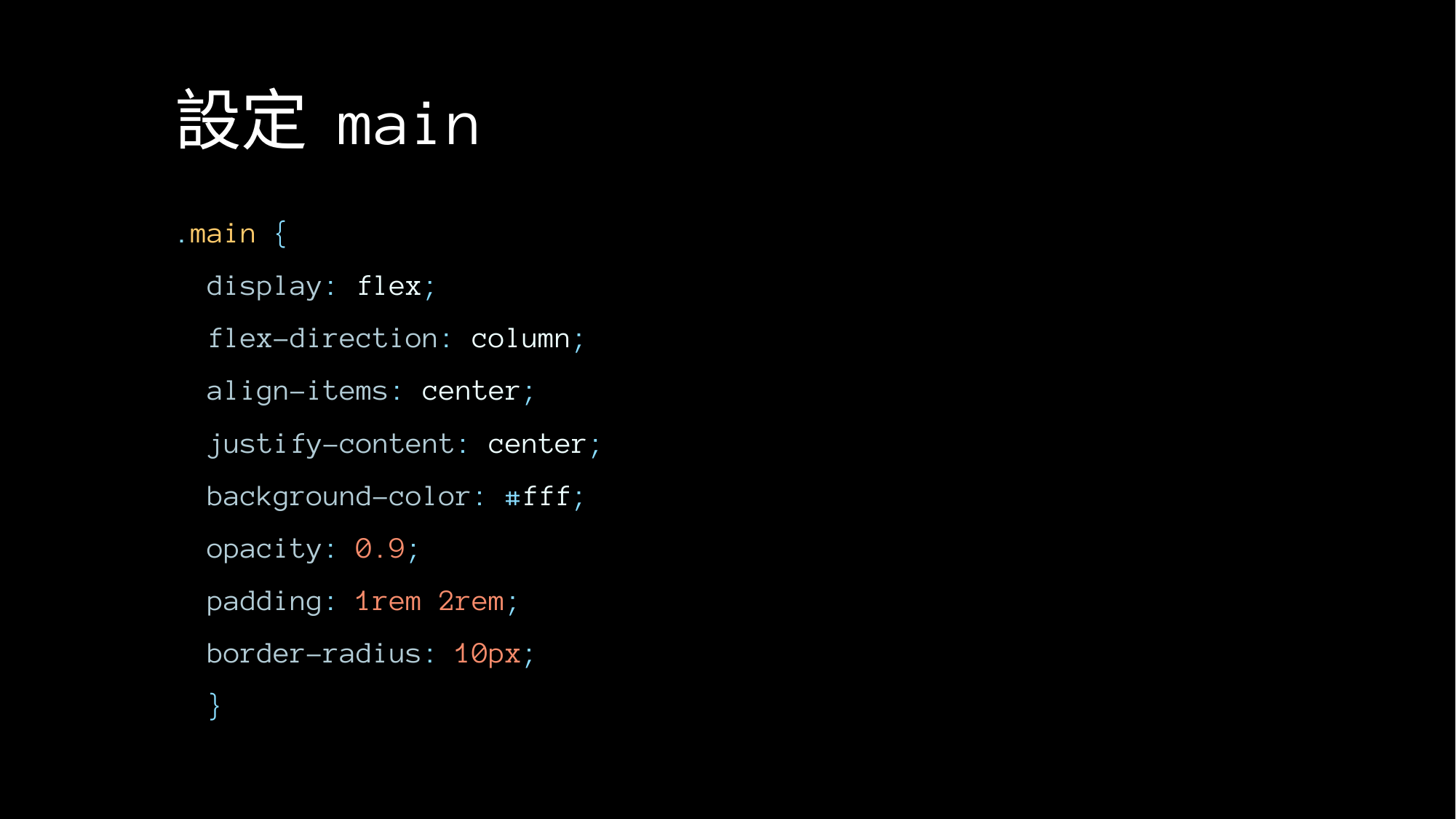

# 設定 main
.main {
  display: flex;
  flex-direction: column;
  align-items: center;
  justify-content: center;
  background-color: #fff;
  opacity: 0.9;
  padding: 1rem 2rem;
  border-radius: 10px;
  }